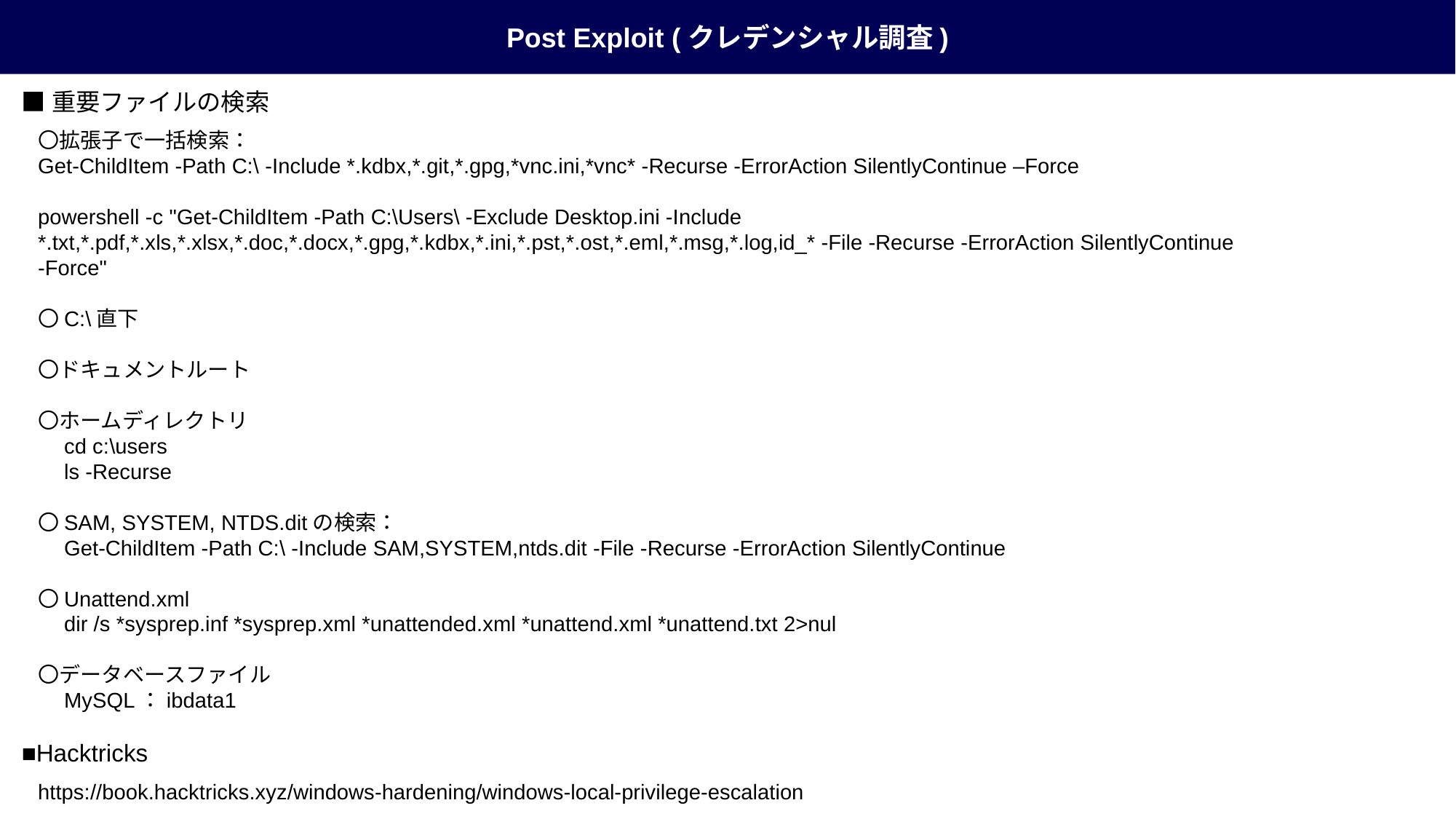

Post Exploit (クレデンシャル調査)
■重要ファイルの検索
〇拡張子で一括検索：
Get-ChildItem -Path C:\ -Include *.kdbx,*.git,*.gpg,*vnc.ini,*vnc* -Recurse -ErrorAction SilentlyContinue –Force

powershell -c "Get-ChildItem -Path C:\Users\ -Exclude Desktop.ini -Include *.txt,*.pdf,*.xls,*.xlsx,*.doc,*.docx,*.gpg,*.kdbx,*.ini,*.pst,*.ost,*.eml,*.msg,*.log,id_* -File -Recurse -ErrorAction SilentlyContinue -Force"

〇C:\直下

〇ドキュメントルート

〇ホームディレクトリ
　cd c:\users
　ls -Recurse

〇SAM, SYSTEM, NTDS.ditの検索：
　Get-ChildItem -Path C:\ -Include SAM,SYSTEM,ntds.dit -File -Recurse -ErrorAction SilentlyContinue

〇Unattend.xml
　dir /s *sysprep.inf *sysprep.xml *unattended.xml *unattend.xml *unattend.txt 2>nul

〇データベースファイル
　MySQL：ibdata1
■Hacktricks
https://book.hacktricks.xyz/windows-hardening/windows-local-privilege-escalation